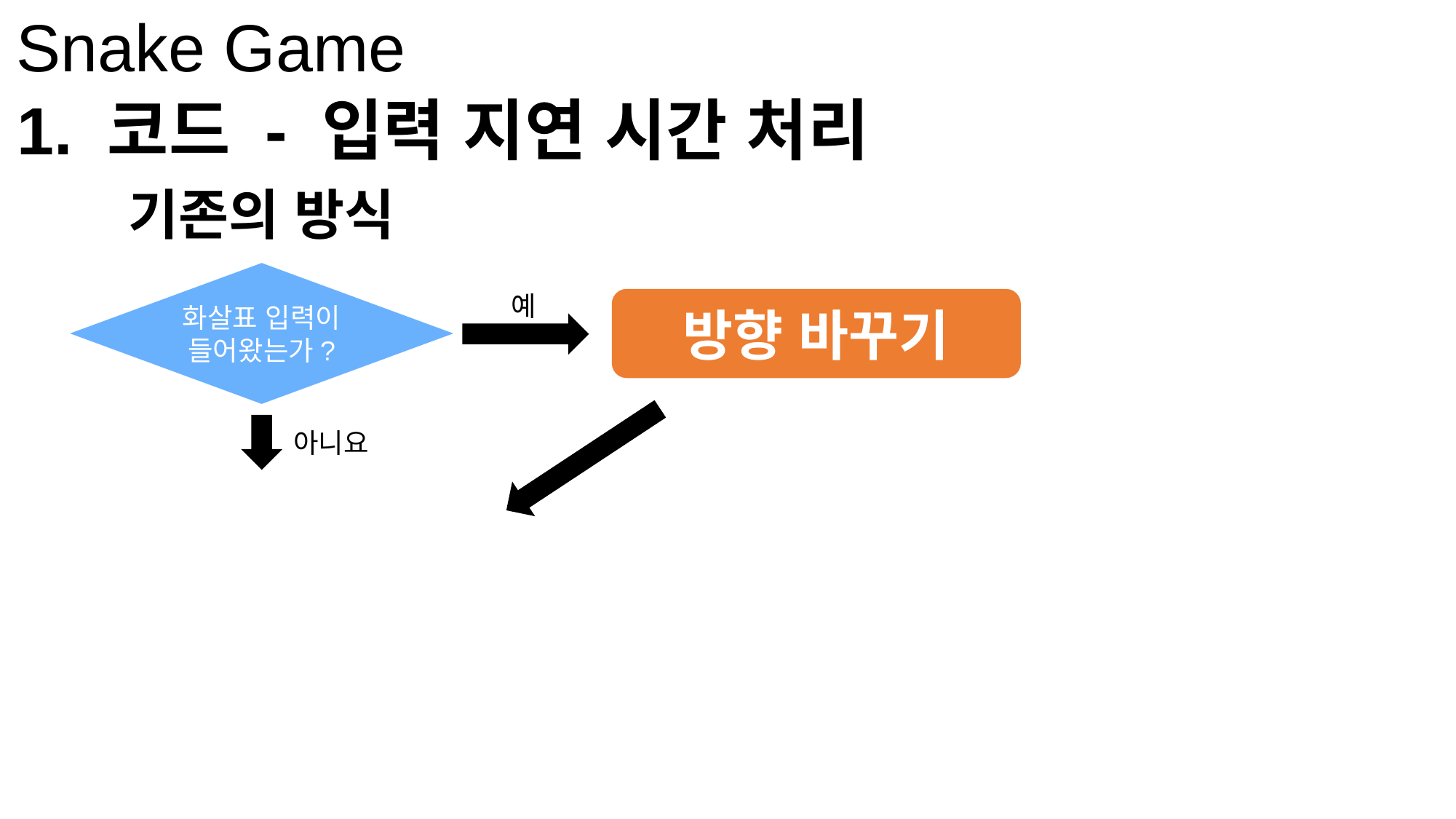

Snake Game
1. 코드 - 입력 지연 시간 처리
기존의 방식
화살표 입력이 들어왔는가?
예
방향 바꾸기

아니요